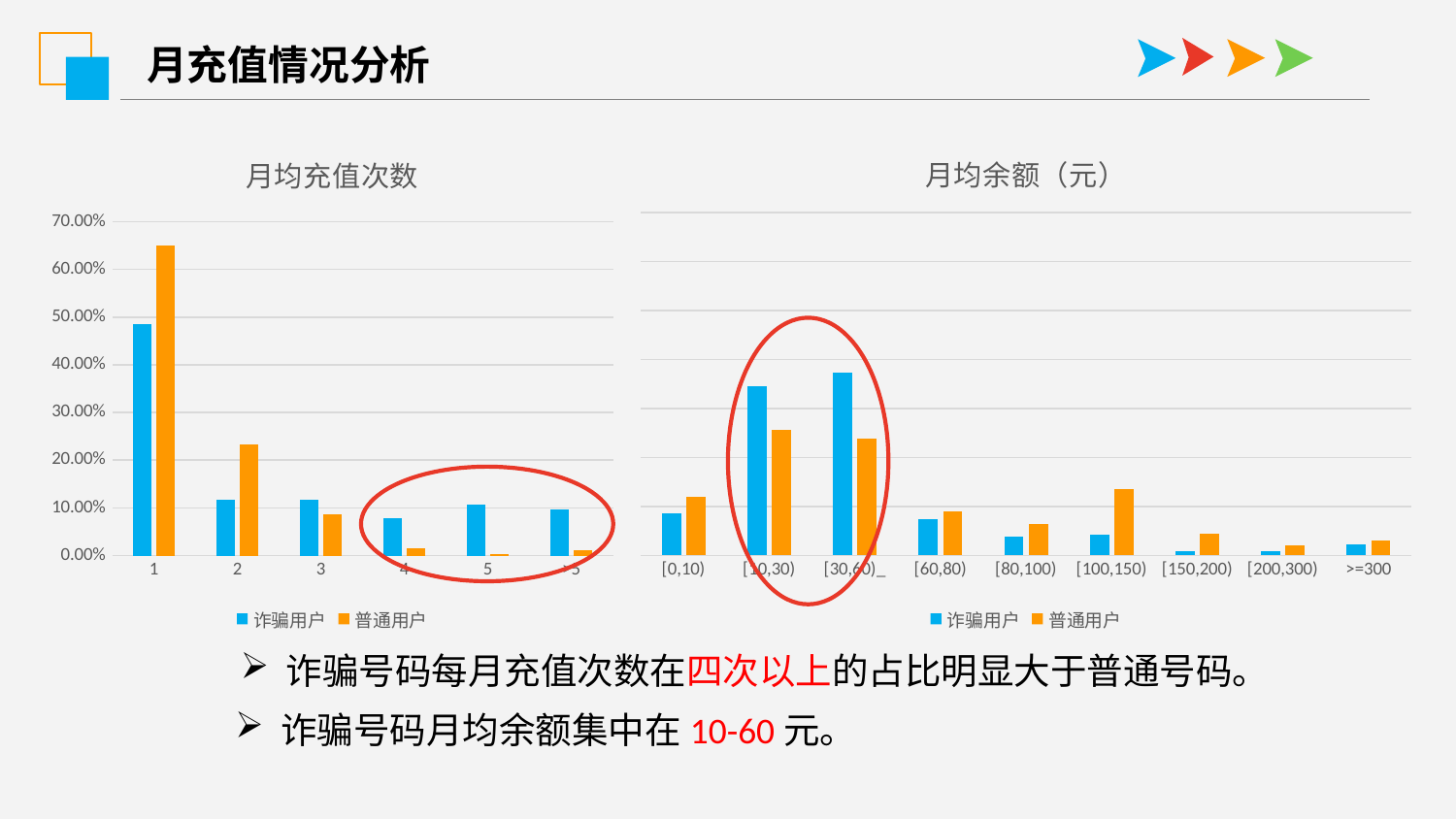

月充值情况分析

### Chart: 月均余额（元）

| Category | 诈骗用户 | 普通用户 |
|---|---|---|
| [0,10) | 0.08626198083067092 | 0.11951588502269289 |
| [10,30) | 0.3450479233226837 | 0.2556732223903177 |
| [30,60)_ | 0.3738019169329074 | 0.23751891074130105 |
| [60,80) | 0.07348242811501597 | 0.0907715582450832 |
| [80,100) | 0.038338658146964855 | 0.06354009077155824 |
| [100,150) | 0.04153354632587859 | 0.1361573373676248 |
| [150,200) | 0.009584664536741214 | 0.0453857791225416 |
| [200,300) | 0.009584664536741214 | 0.02118003025718608 |
| >=300 | 0.022364217252396165 | 0.030257186081694403 |

### Chart: 月均充值次数

| Category | 诈骗用户 | 普通用户 |
|---|---|---|
| 1 | 0.4854368932038835 | 0.650887573964497 |
| 2 | 0.11650485436893204 | 0.23372781065088757 |
| 3 | 0.11650485436893204 | 0.08579881656804733 |
| 4 | 0.07766990291262135 | 0.014792899408284023 |
| 5 | 0.10679611650485436 | 0.0029585798816568047 |
| >5 | 0.0970873786407767 | 0.011834319526627219 |

诈骗号码每月充值次数在四次以上的占比明显大于普通号码。
诈骗号码月均余额集中在10-60元。